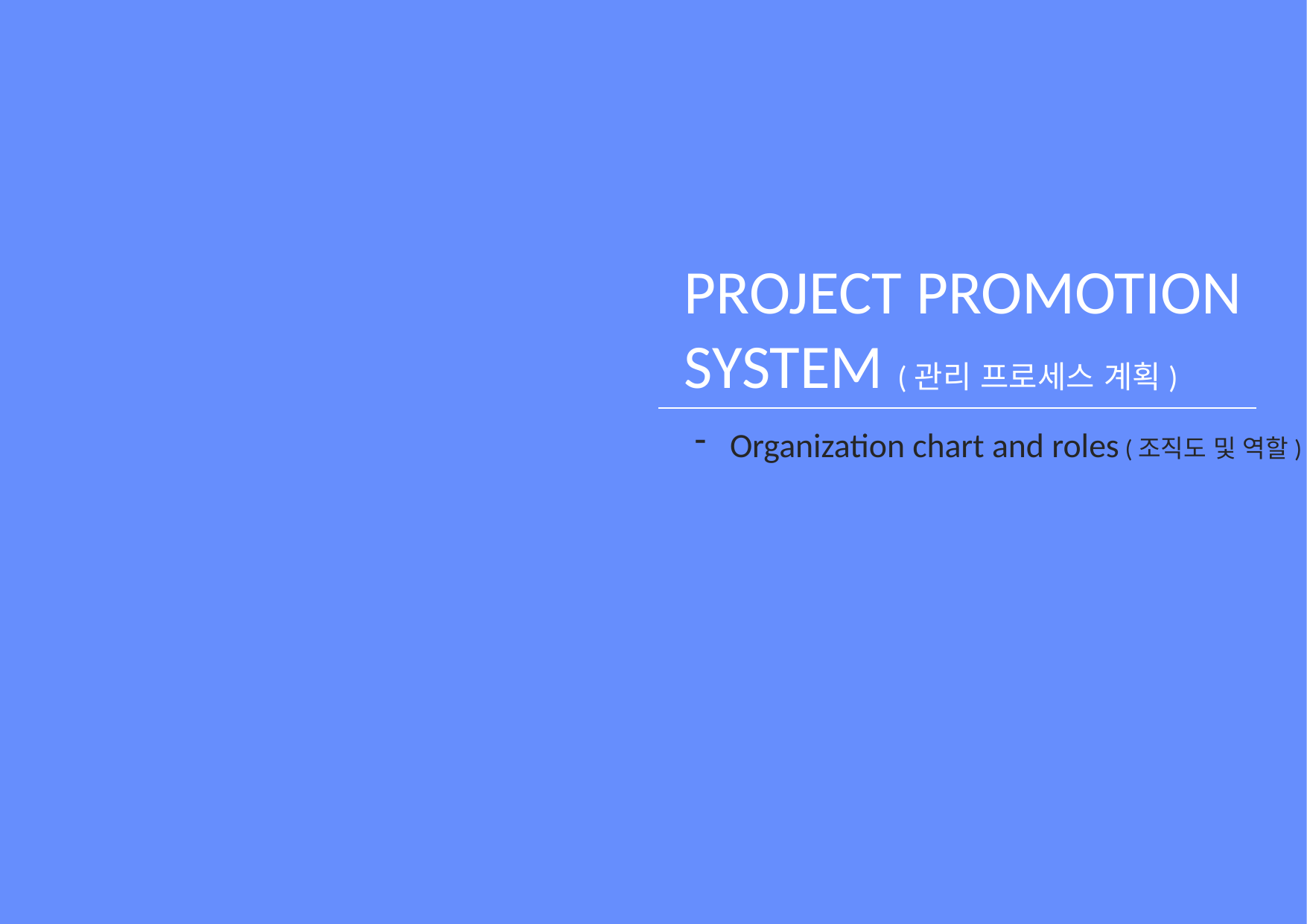

PROJECT PROMOTION
SYSTEM (관리 프로세스 계획)
04
Organization chart and roles (조직도 및 역할)